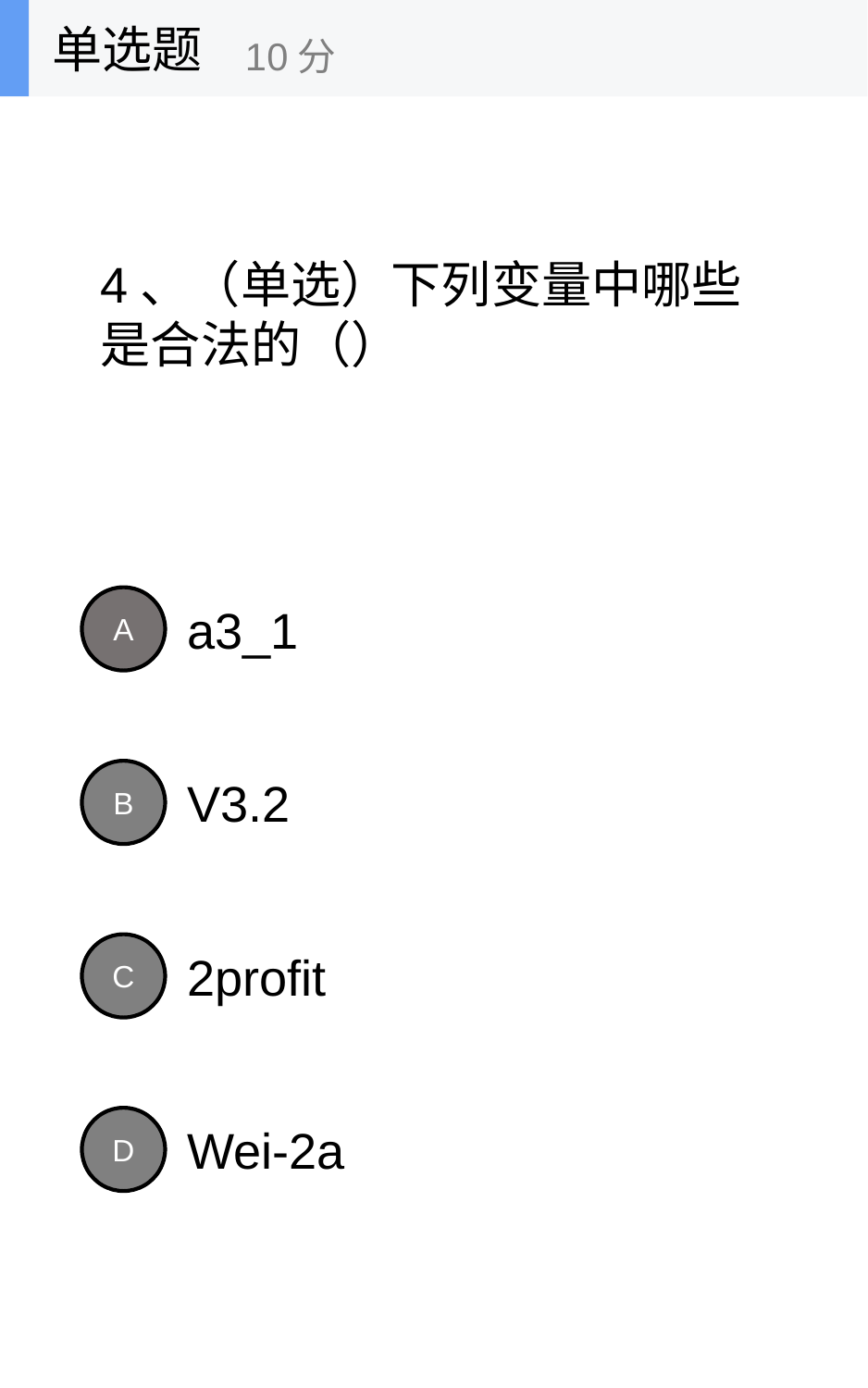

单选题
10分
4、（单选）下列变量中哪些是合法的（）
a3_1
A
V3.2
B
2profit
C
Wei-2a
D